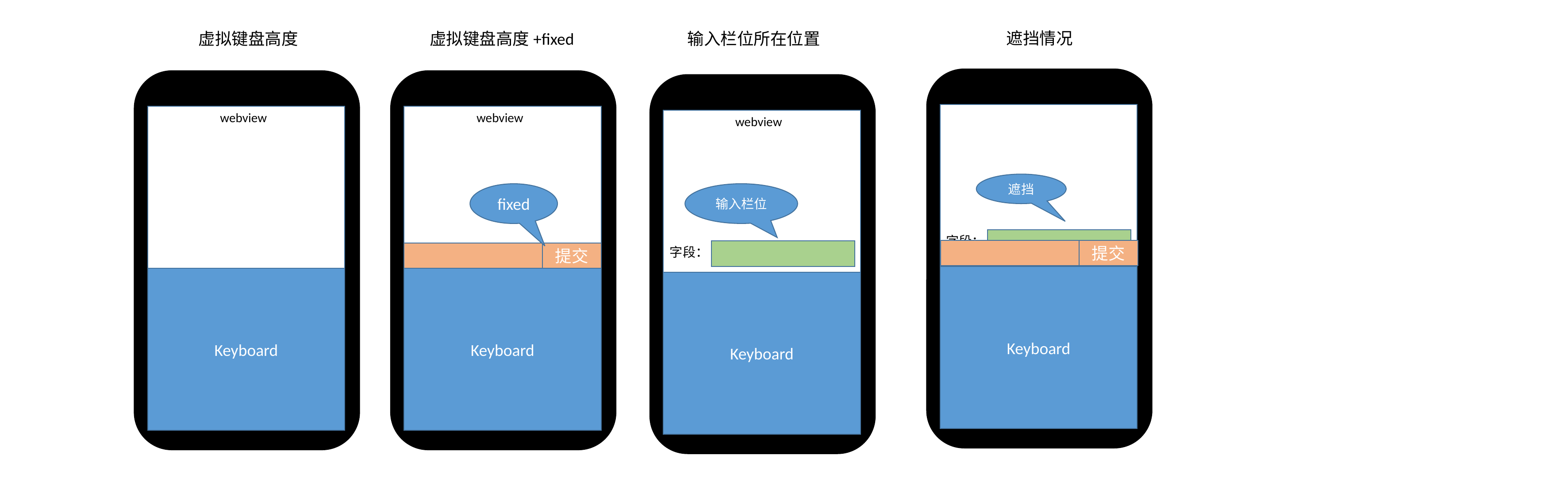

遮挡情况
虚拟键盘高度
虚拟键盘高度+fixed
输入栏位所在位置

webview
webview
webview
遮挡
fixed
输入栏位

字段：
提交

字段：

提交
Keyboard
Keyboard
Keyboard
Keyboard